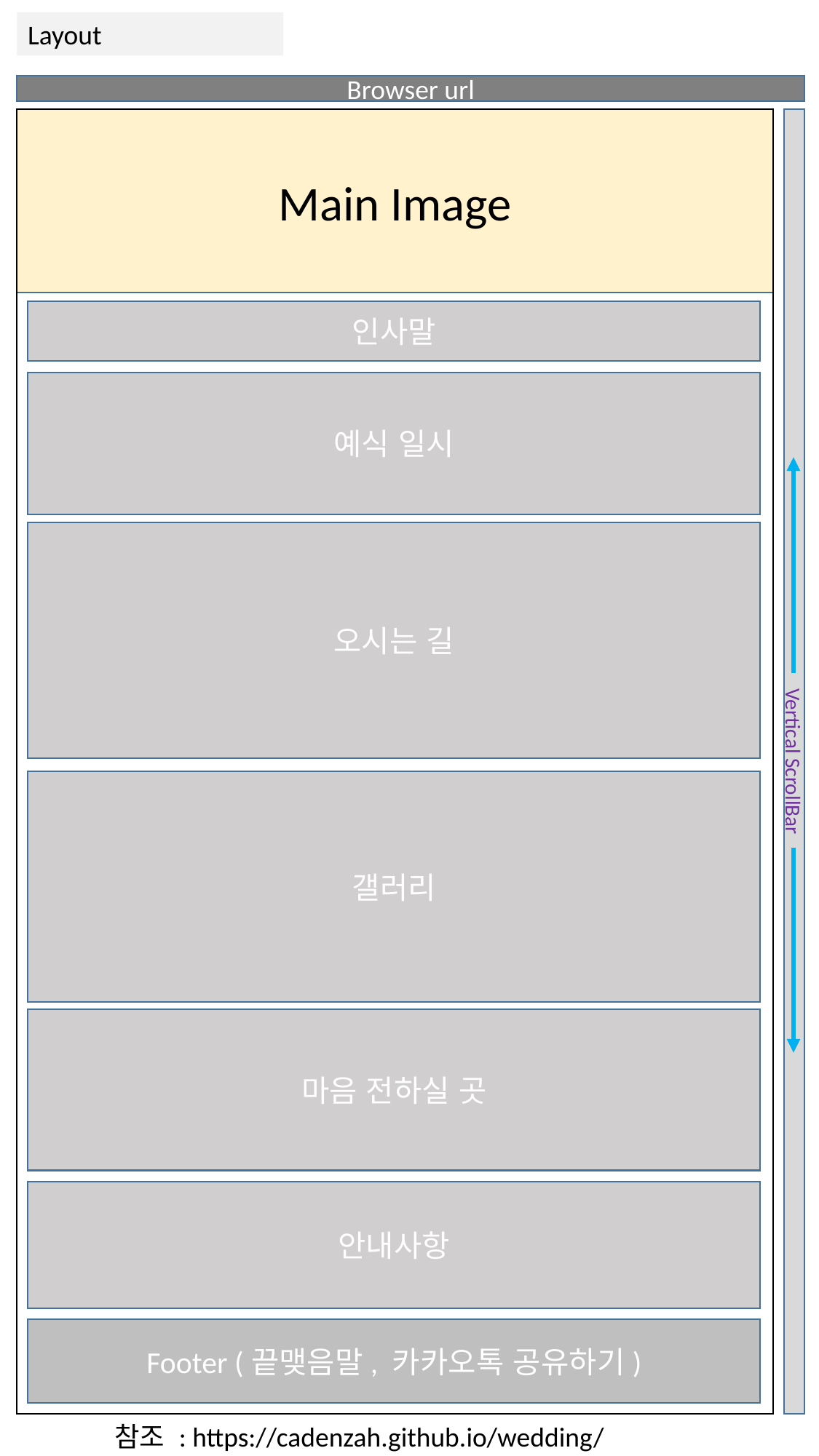

Layout
Browser url
Main Image
Main Image
Vertical ScrollBar
인사말
예식 일시
오시는 길
갤러리
마음 전하실 곳
안내사항
Footer (끝맺음말, 카카오톡 공유하기)
참조 : https://cadenzah.github.io/wedding/